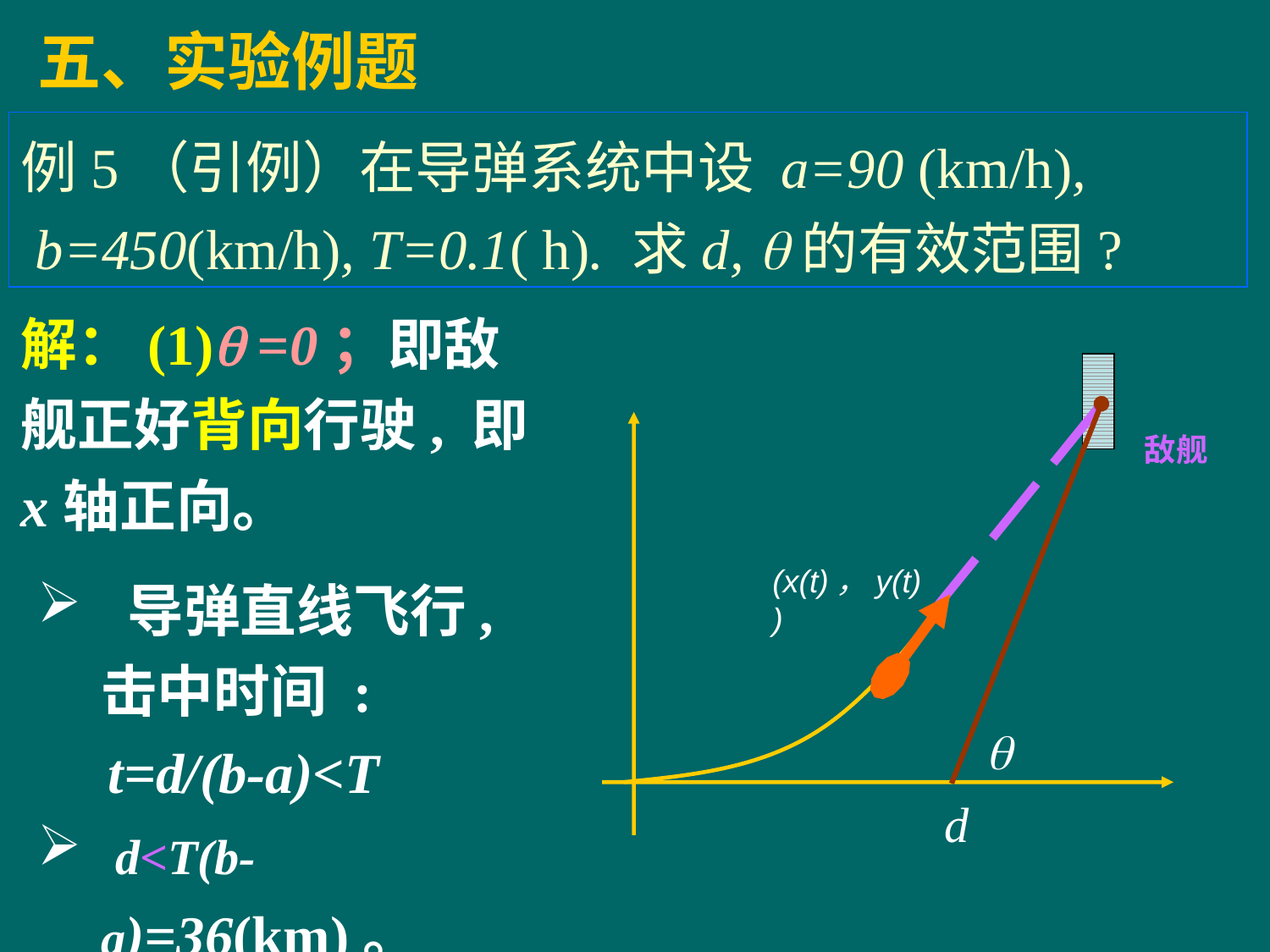

五、实验例题
例5（引例）在导弹系统中设 a=90 (km/h),
 b=450(km/h), T=0.1( h). 求d, θ的有效范围?
解：(1)θ =0；即敌舰正好背向行驶, 即x轴正向。

敌舰
(x(t)，y(t))
 导弹直线飞行, 击中时间 :
     t=d/(b-a)<T
 d<T(b-a)=36(km)。

θ
d